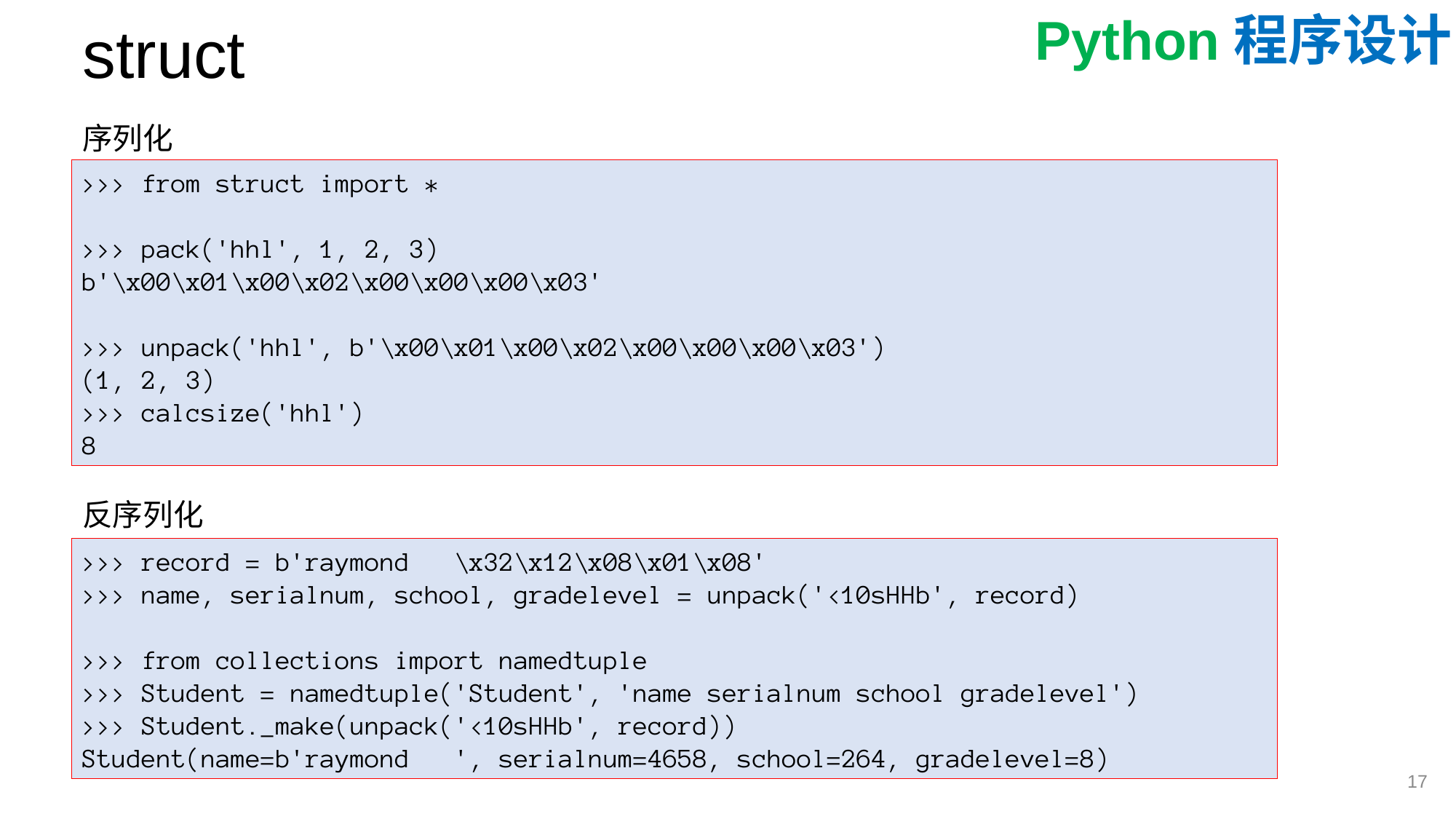

# struct
序列化
>>> from struct import *

>>> pack('hhl', 1, 2, 3)
b'\x00\x01\x00\x02\x00\x00\x00\x03'

>>> unpack('hhl', b'\x00\x01\x00\x02\x00\x00\x00\x03')
(1, 2, 3)
>>> calcsize('hhl')
8
反序列化
>>> record = b'raymond   \x32\x12\x08\x01\x08'
>>> name, serialnum, school, gradelevel = unpack('<10sHHb', record)

>>> from collections import namedtuple
>>> Student = namedtuple('Student', 'name serialnum school gradelevel')
>>> Student._make(unpack('<10sHHb', record))
Student(name=b'raymond   ', serialnum=4658, school=264, gradelevel=8)
17